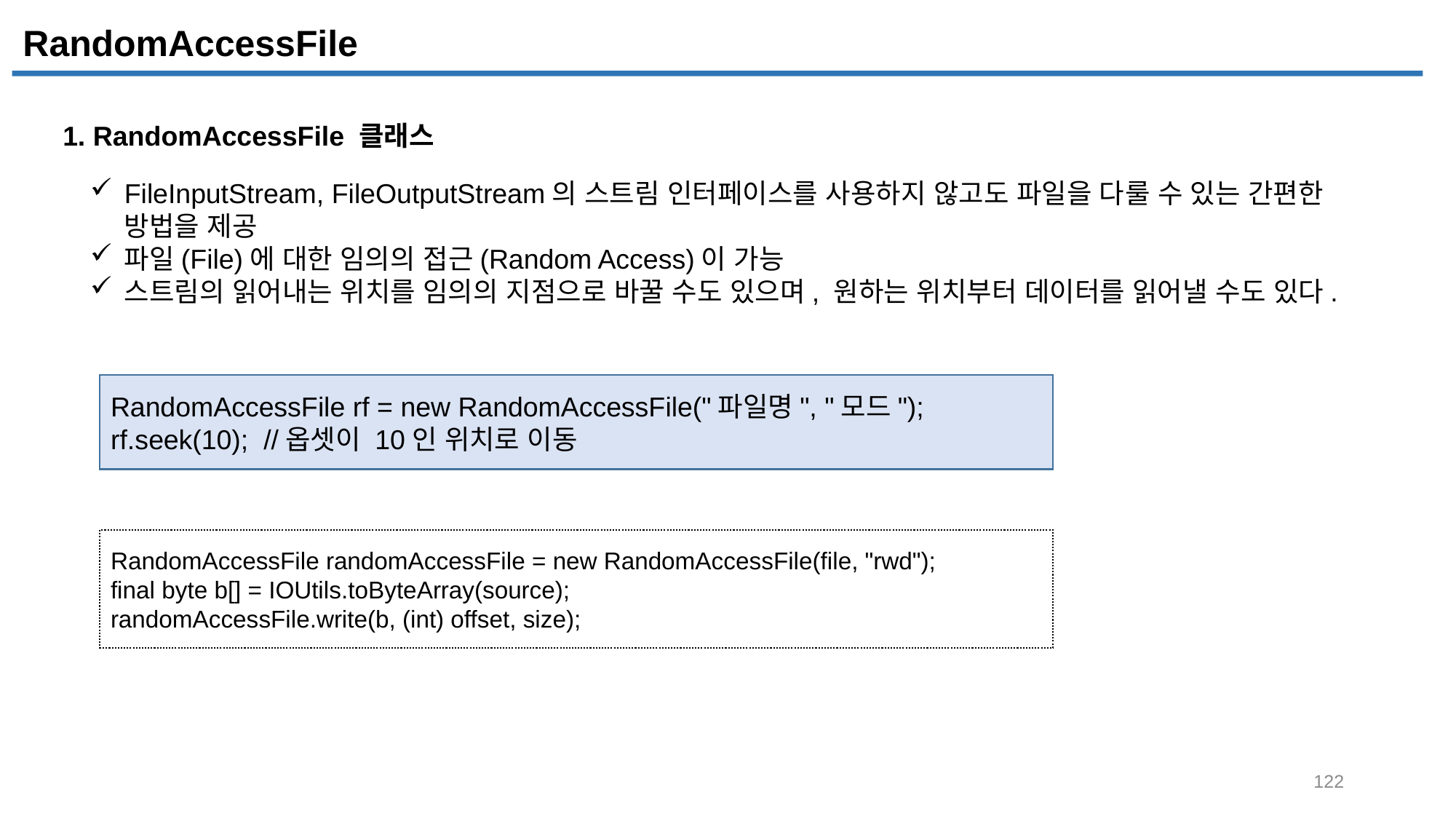

RandomAccessFile

1. RandomAccessFile 클래스
FileInputStream, FileOutputStream의 스트림 인터페이스를 사용하지 않고도 파일을 다룰 수 있는 간편한 방법을 제공
파일(File)에 대한 임의의 접근(Random Access)이 가능
스트림의 읽어내는 위치를 임의의 지점으로 바꿀 수도 있으며, 원하는 위치부터 데이터를 읽어낼 수도 있다.
RandomAccessFile rf = new RandomAccessFile("파일명", "모드");
rf.seek(10);  //옵셋이 10인 위치로 이동
RandomAccessFile randomAccessFile = new RandomAccessFile(file, "rwd");
final byte b[] = IOUtils.toByteArray(source);
randomAccessFile.write(b, (int) offset, size);
122